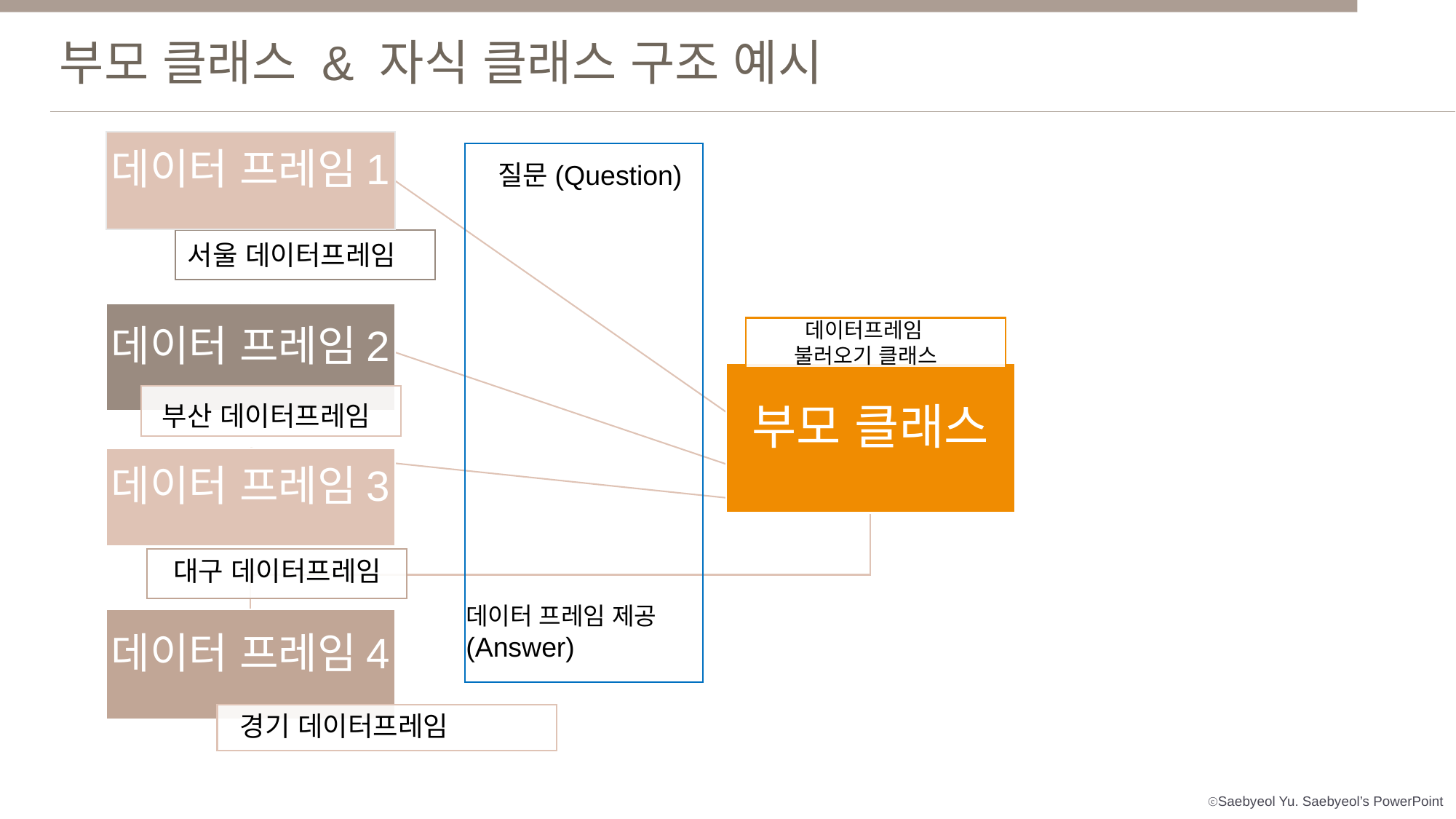

부모 클래스 & 자식 클래스 구조 예시
부모 클래스

데이터 프레임2

데이터 프레임4

데이터 프레임3

데이터 프레임1

질문(Question)
서울 데이터프레임
 데이터프레임
불러오기 클래스
부산 데이터프레임
대구 데이터프레임
데이터 프레임 제공
(Answer)
경기 데이터프레임